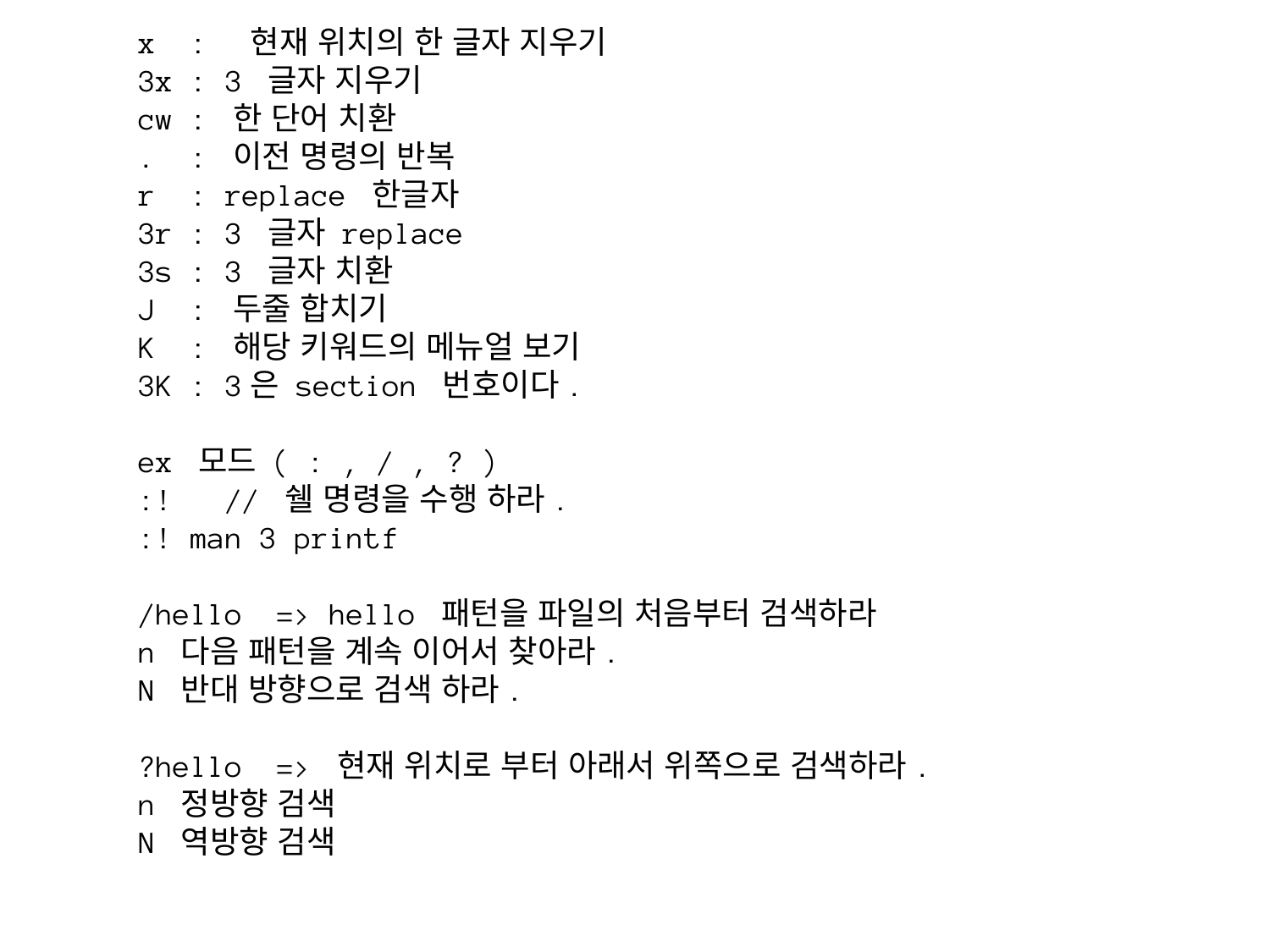

x  :  현재 위치의 한 글자 지우기
3x : 3 글자 지우기
cw : 한 단어 치환
.  : 이전 명령의 반복
r  : replace 한글자
3r : 3 글자 replace
3s : 3 글자 치환
J  : 두줄 합치기
K  : 해당 키워드의 메뉴얼 보기
3K : 3은 section 번호이다.

ex 모드 ( : , / , ? )
:!   // 쉘 명령을 수행 하라.
:! man 3 printf

/hello  => hello 패턴을 파일의 처음부터 검색하라
n 다음 패턴을 계속 이어서 찾아라.
N 반대 방향으로 검색 하라.

?hello  => 현재 위치로 부터 아래서 위쪽으로 검색하라.
n 정방향 검색
N 역방향 검색